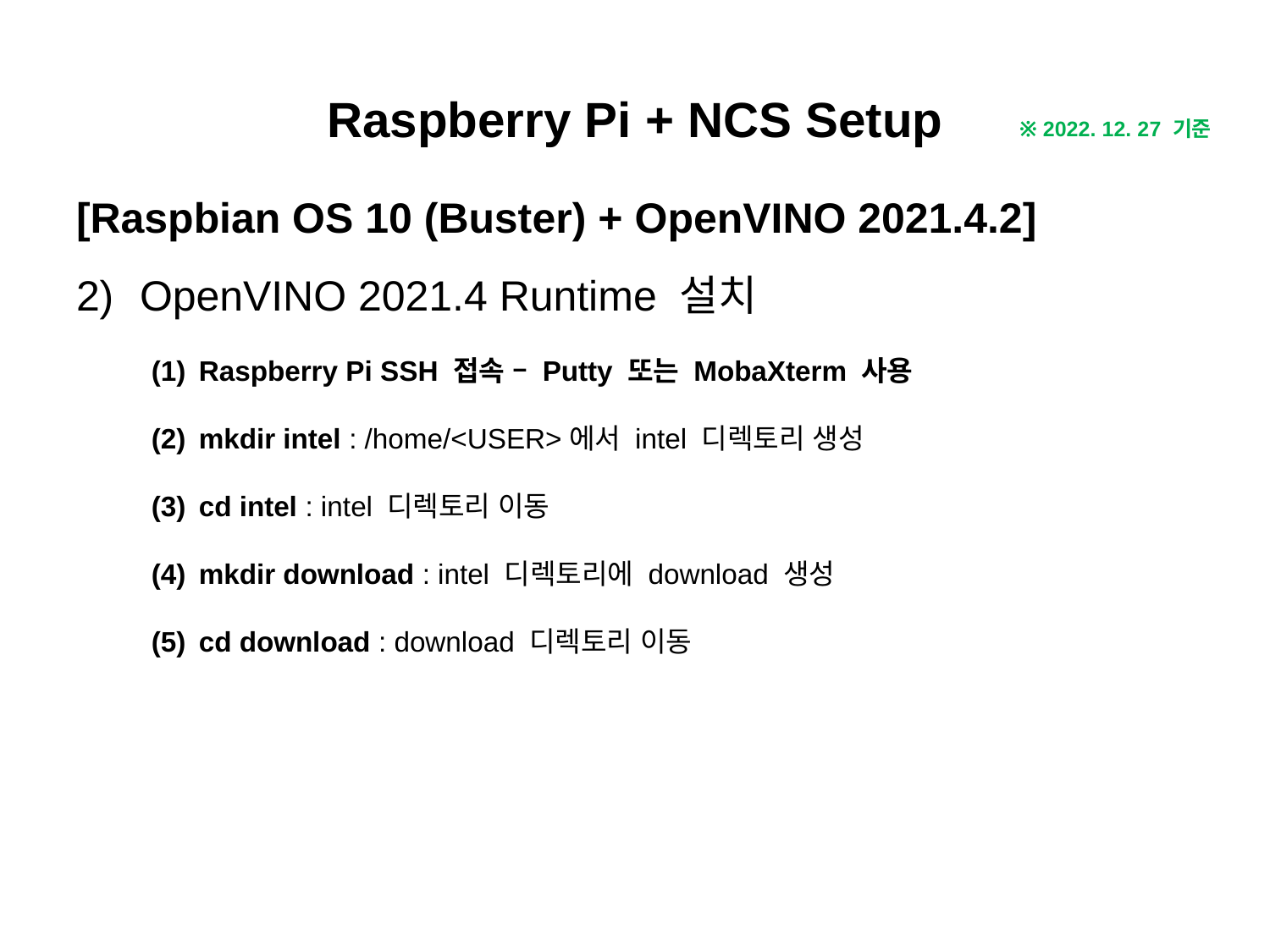

# Raspberry Pi + NCS Setup
※ 2022. 12. 27 기준
[Raspbian OS 10 (Buster) + OpenVINO 2021.4.2]
OpenVINO 2021.4 Runtime 설치
Raspberry Pi SSH 접속 – Putty 또는 MobaXterm 사용

mkdir intel : /home/<USER>에서 intel 디렉토리 생성

cd intel : intel 디렉토리 이동

mkdir download : intel 디렉토리에 download 생성

cd download : download 디렉토리 이동